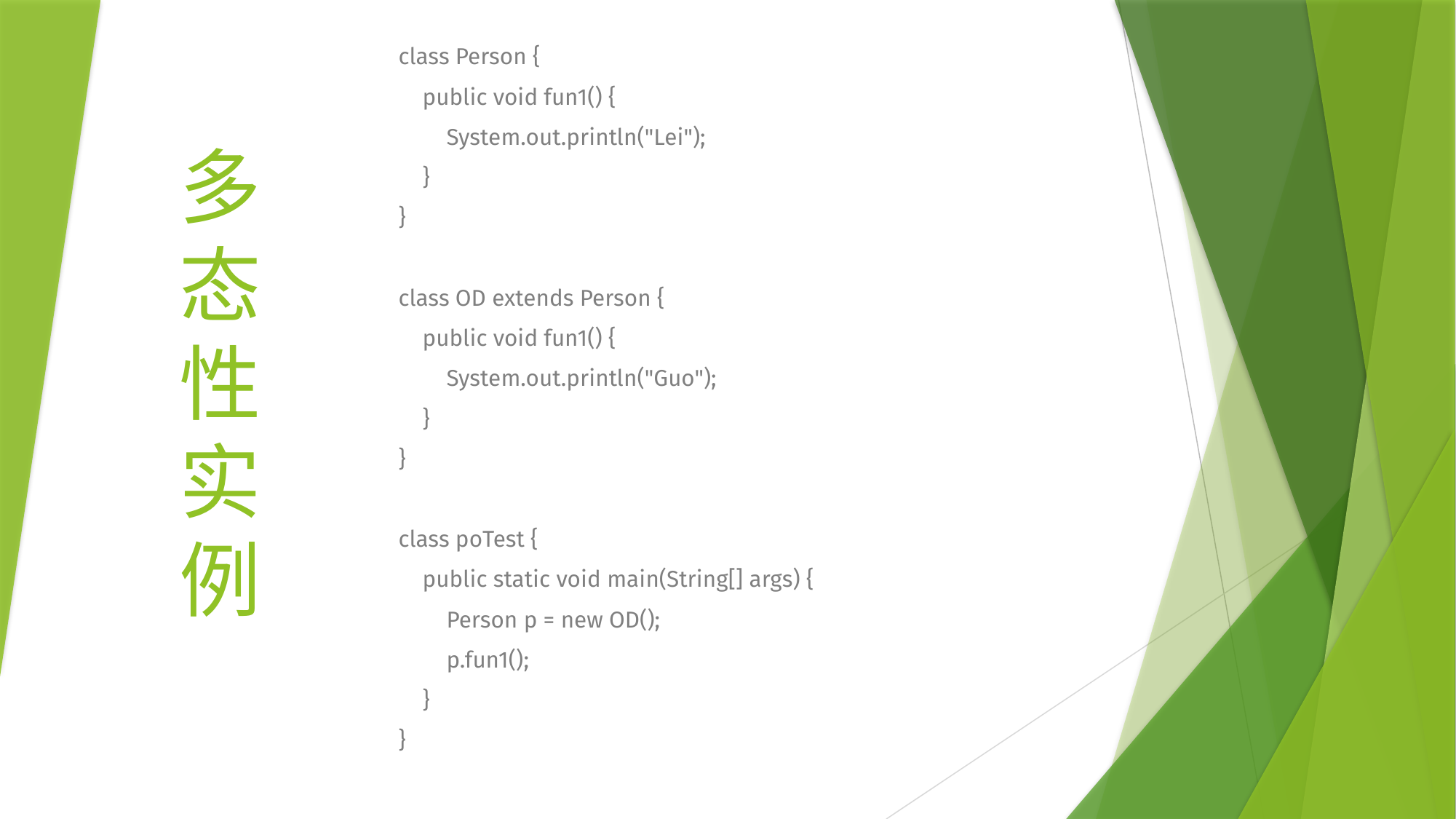

class Person {
    public void fun1() {
        System.out.println("Lei");
    }
}

class OD extends Person {
    public void fun1() {
        System.out.println("Guo");
    }
}

class poTest {
    public static void main(String[] args) {
        Person p = new OD();
        p.fun1();
    }
}
# 多态性实例